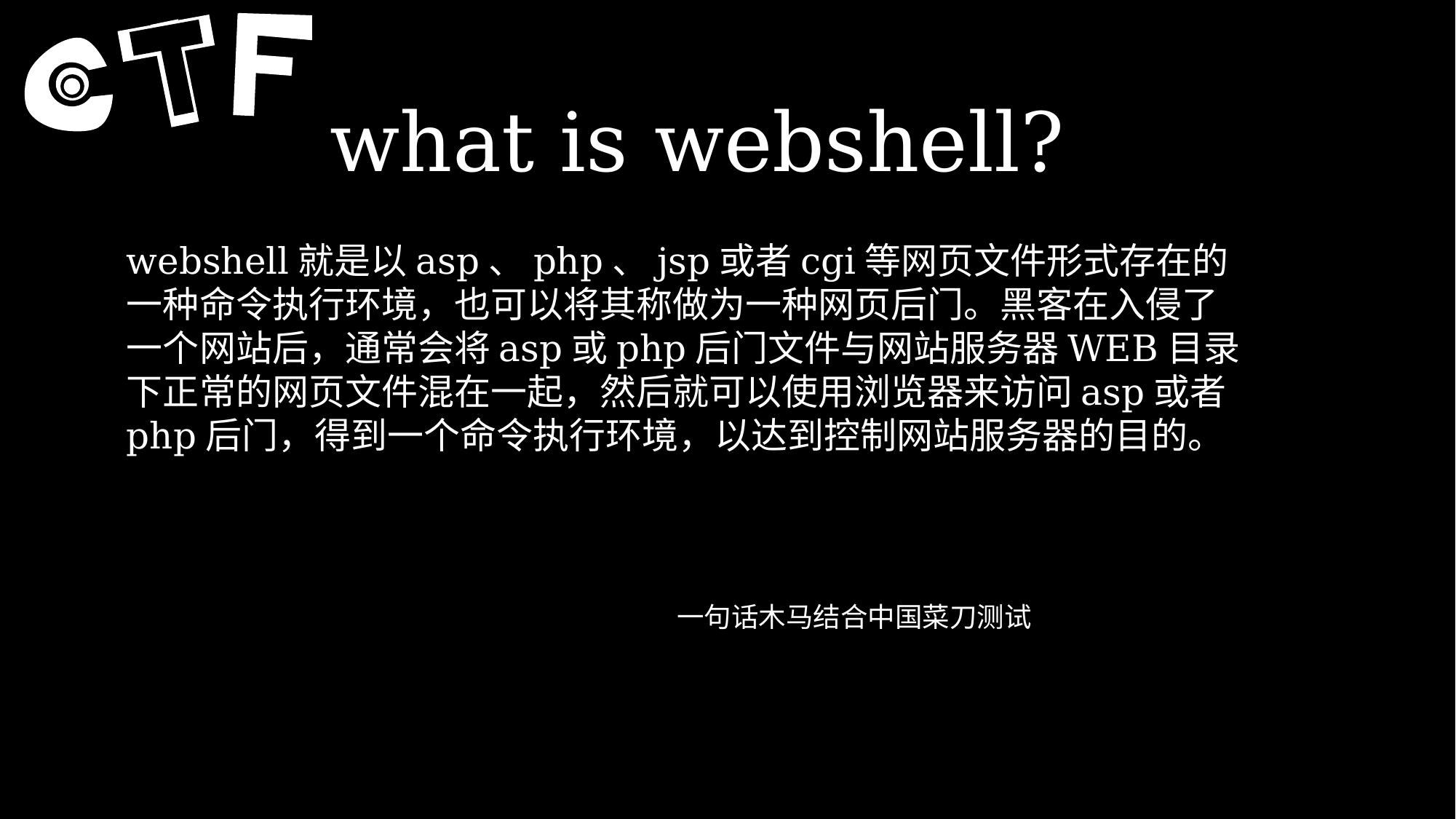

what is webshell?
webshell就是以asp、php、jsp或者cgi等网页文件形式存在的一种命令执行环境，也可以将其称做为一种网页后门。黑客在入侵了一个网站后，通常会将asp或php后门文件与网站服务器WEB目录下正常的网页文件混在一起，然后就可以使用浏览器来访问asp或者php后门，得到一个命令执行环境，以达到控制网站服务器的目的。
一句话木马结合中国菜刀测试
RI